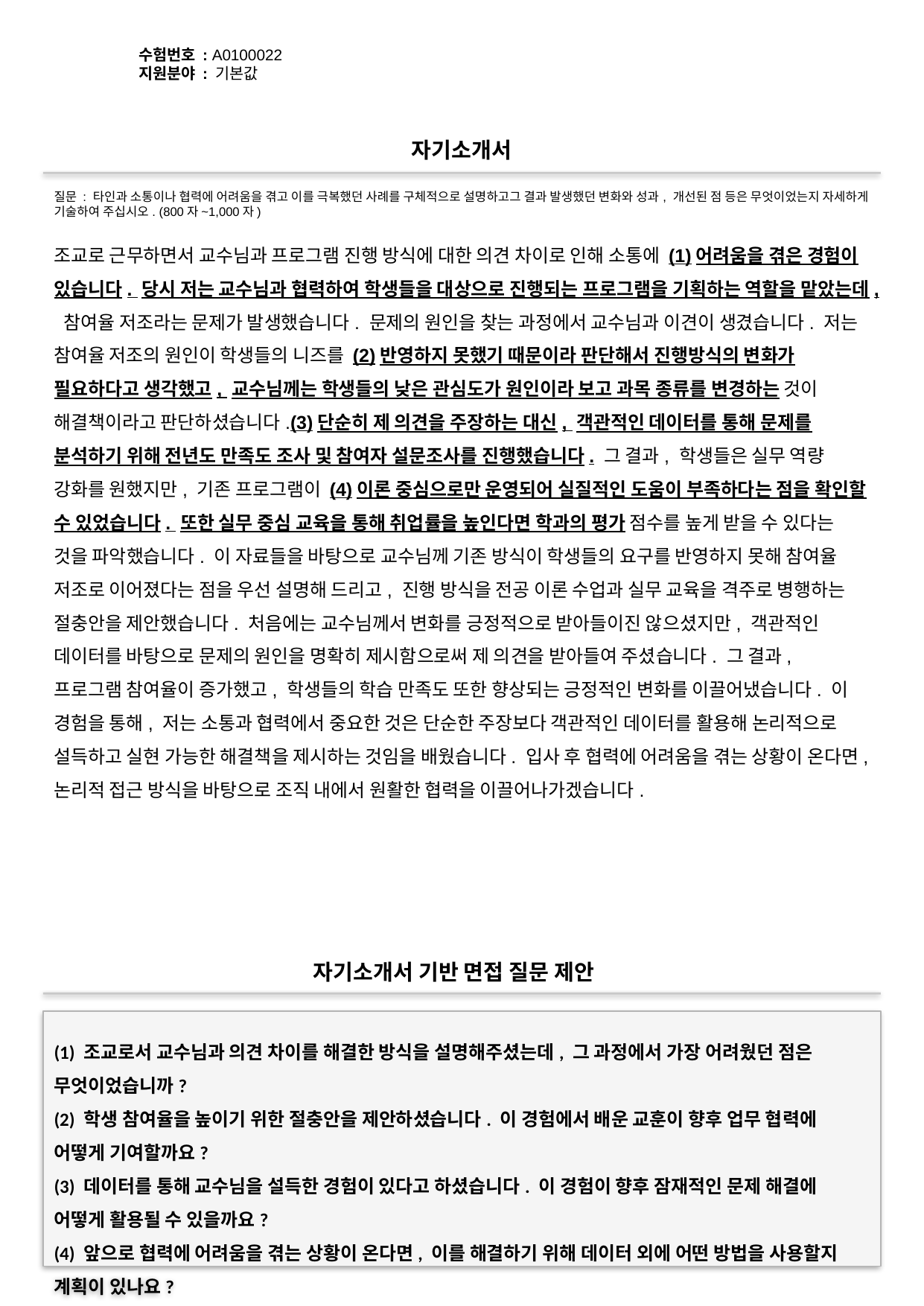

수험번호 : A0100022
지원분야 : 기본값
#

자기소개서

질문 : 타인과 소통이나 협력에 어려움을 겪고 이를 극복했던 사례를 구체적으로 설명하고그 결과 발생했던 변화와 성과, 개선된 점 등은 무엇이었는지 자세하게 기술하여 주십시오. (800자~1,000자)

조교로 근무하면서 교수님과 프로그램 진행 방식에 대한 의견 차이로 인해 소통에 (1)어려움을 겪은 경험이 있습니다. 당시 저는 교수님과 협력하여 학생들을 대상으로 진행되는 프로그램을 기획하는 역할을 맡았는데, 참여율 저조라는 문제가 발생했습니다. 문제의 원인을 찾는 과정에서 교수님과 이견이 생겼습니다. 저는 참여율 저조의 원인이 학생들의 니즈를 (2)반영하지 못했기 때문이라 판단해서 진행방식의 변화가 필요하다고 생각했고, 교수님께는 학생들의 낮은 관심도가 원인이라 보고 과목 종류를 변경하는 것이 해결책이라고 판단하셨습니다.(3)단순히 제 의견을 주장하는 대신, 객관적인 데이터를 통해 문제를 분석하기 위해 전년도 만족도 조사 및 참여자 설문조사를 진행했습니다. 그 결과, 학생들은 실무 역량 강화를 원했지만, 기존 프로그램이 (4)이론 중심으로만 운영되어 실질적인 도움이 부족하다는 점을 확인할 수 있었습니다. 또한 실무 중심 교육을 통해 취업률을 높인다면 학과의 평가 점수를 높게 받을 수 있다는 것을 파악했습니다. 이 자료들을 바탕으로 교수님께 기존 방식이 학생들의 요구를 반영하지 못해 참여율 저조로 이어졌다는 점을 우선 설명해 드리고, 진행 방식을 전공 이론 수업과 실무 교육을 격주로 병행하는 절충안을 제안했습니다. 처음에는 교수님께서 변화를 긍정적으로 받아들이진 않으셨지만, 객관적인 데이터를 바탕으로 문제의 원인을 명확히 제시함으로써 제 의견을 받아들여 주셨습니다. 그 결과, 프로그램 참여율이 증가했고, 학생들의 학습 만족도 또한 향상되는 긍정적인 변화를 이끌어냈습니다. 이 경험을 통해, 저는 소통과 협력에서 중요한 것은 단순한 주장보다 객관적인 데이터를 활용해 논리적으로 설득하고 실현 가능한 해결책을 제시하는 것임을 배웠습니다. 입사 후 협력에 어려움을 겪는 상황이 온다면, 논리적 접근 방식을 바탕으로 조직 내에서 원활한 협력을 이끌어나가겠습니다.

자기소개서 기반 면접 질문 제안

(1) 조교로서 교수님과 의견 차이를 해결한 방식을 설명해주셨는데, 그 과정에서 가장 어려웠던 점은 무엇이었습니까?
(2) 학생 참여율을 높이기 위한 절충안을 제안하셨습니다. 이 경험에서 배운 교훈이 향후 업무 협력에 어떻게 기여할까요?
(3) 데이터를 통해 교수님을 설득한 경험이 있다고 하셨습니다. 이 경험이 향후 잠재적인 문제 해결에 어떻게 활용될 수 있을까요?
(4) 앞으로 협력에 어려움을 겪는 상황이 온다면, 이를 해결하기 위해 데이터 외에 어떤 방법을 사용할지 계획이 있나요?